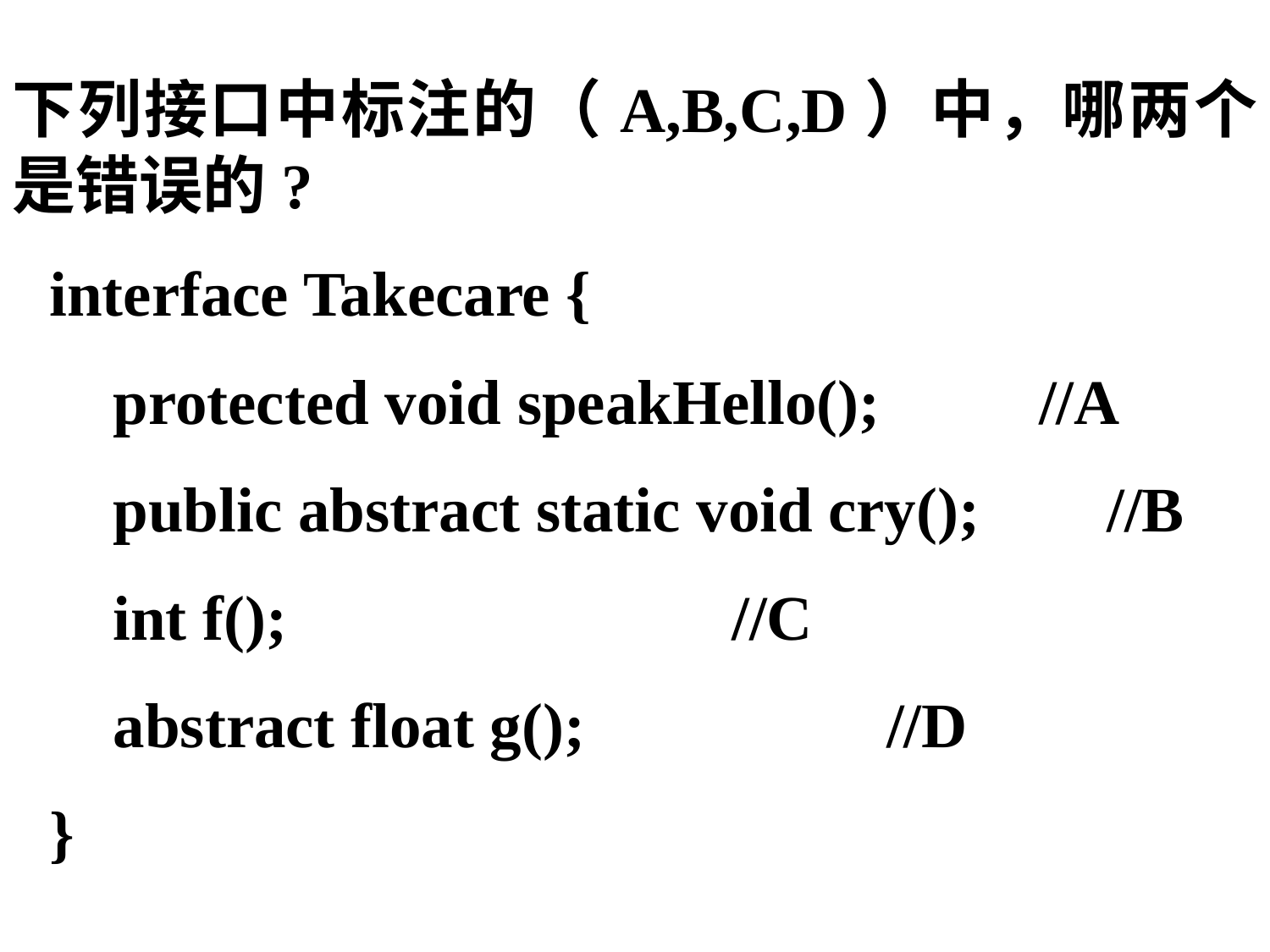

下列接口中标注的（A,B,C,D）中，哪两个是错误的?
interface Takecare {
    protected void speakHello();          //A
    public abstract static void cry();        //B
    int f();                            //C
    abstract float g();                   //D
}